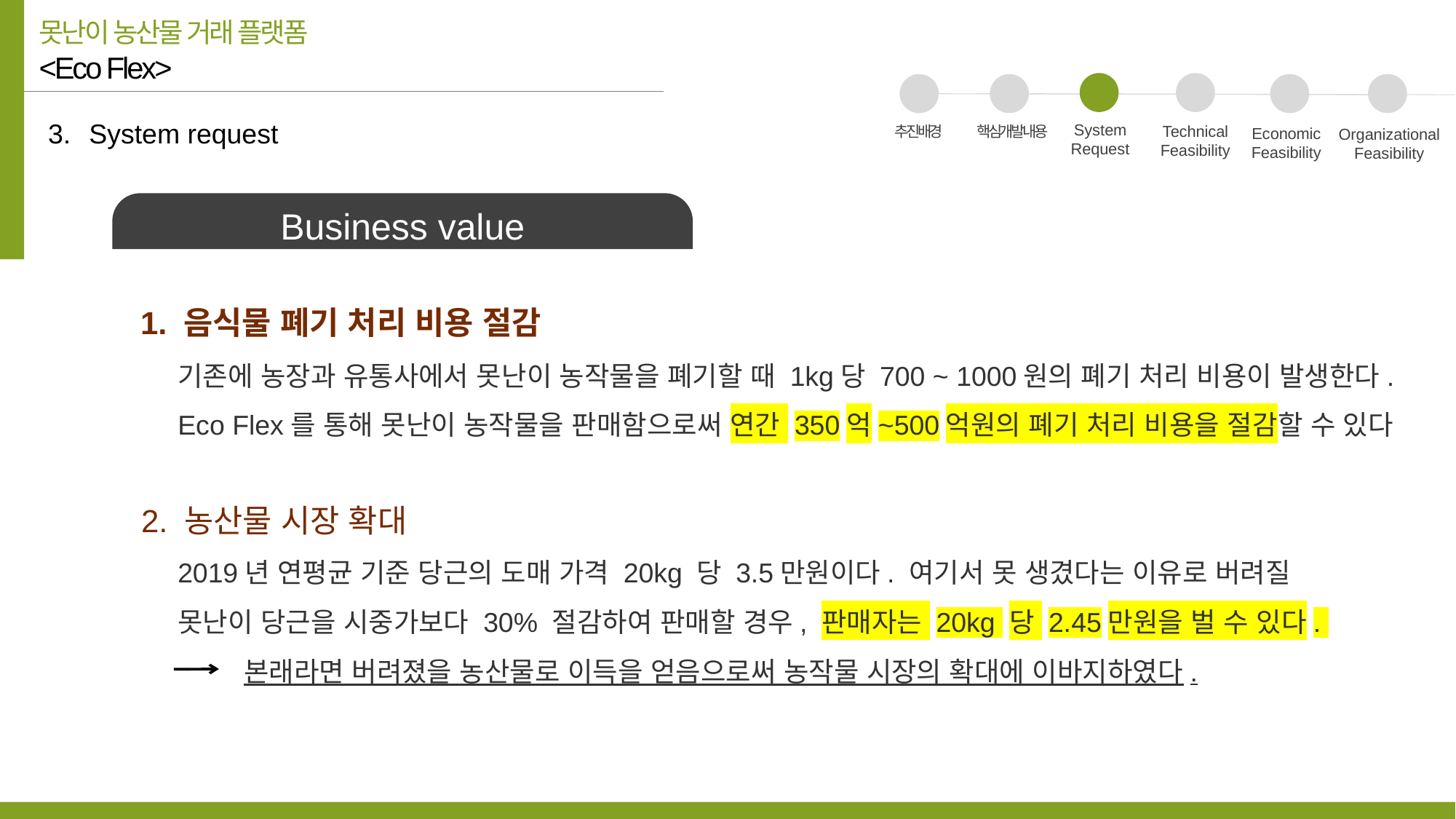

못난이 농산물 거래 플랫폼
<Eco Flex>

03

05
04
06
01
02
System request
System
Request
Technical
Feasibility
추진배경
핵심개발내용
Economic
Feasibility
Organizational
Feasibility
Business value
1. 음식물 폐기 처리 비용 절감
기존에 농장과 유통사에서 못난이 농작물을 폐기할 때 1kg당 700 ~ 1000원의 폐기 처리 비용이 발생한다.
Eco Flex를 통해 못난이 농작물을 판매함으로써 연간 350억~500억원의 폐기 처리 비용을 절감할 수 있다
2. 농산물 시장 확대
2019년 연평균 기준 당근의 도매 가격 20kg 당 3.5만원이다. 여기서 못 생겼다는 이유로 버려질 못난이 당근을 시중가보다 30% 절감하여 판매할 경우, 판매자는 20kg 당 2.45만원을 벌 수 있다.
본래라면 버려졌을 농산물로 이득을 얻음으로써 농작물 시장의 확대에 이바지하였다.